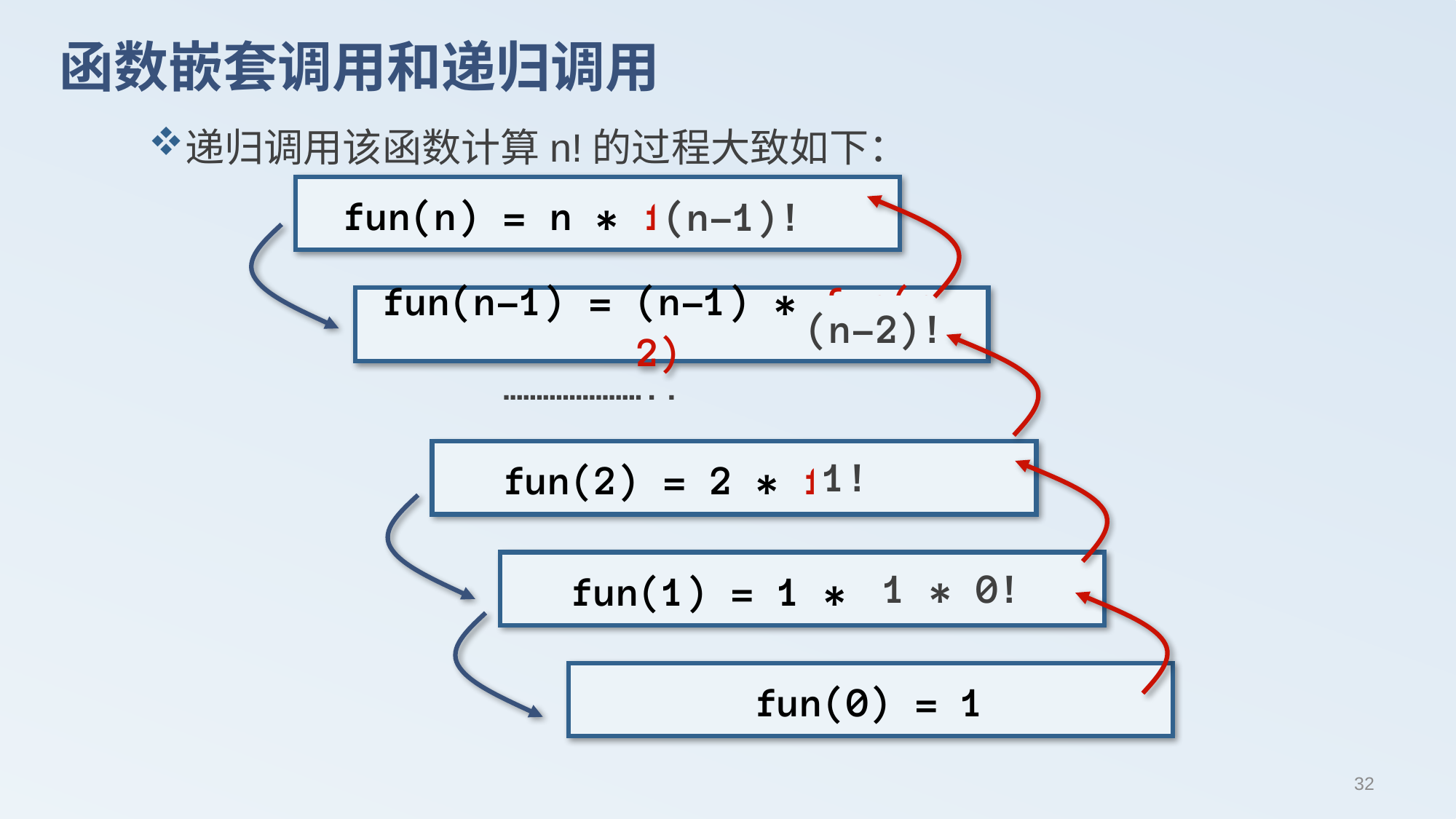

# 函数嵌套调用和递归调用
递归调用该函数计算n!的过程大致如下：
fun(n) = n * fun(n-1)
(n-1)!

fun(n-1) = (n-1) * fun(n-2)
(n-2)!

…………………..
fun(2) = 2 * fun(1)
1!

fun(1) = 1 * fun(0)
1 * 0!

fun(0) = 1